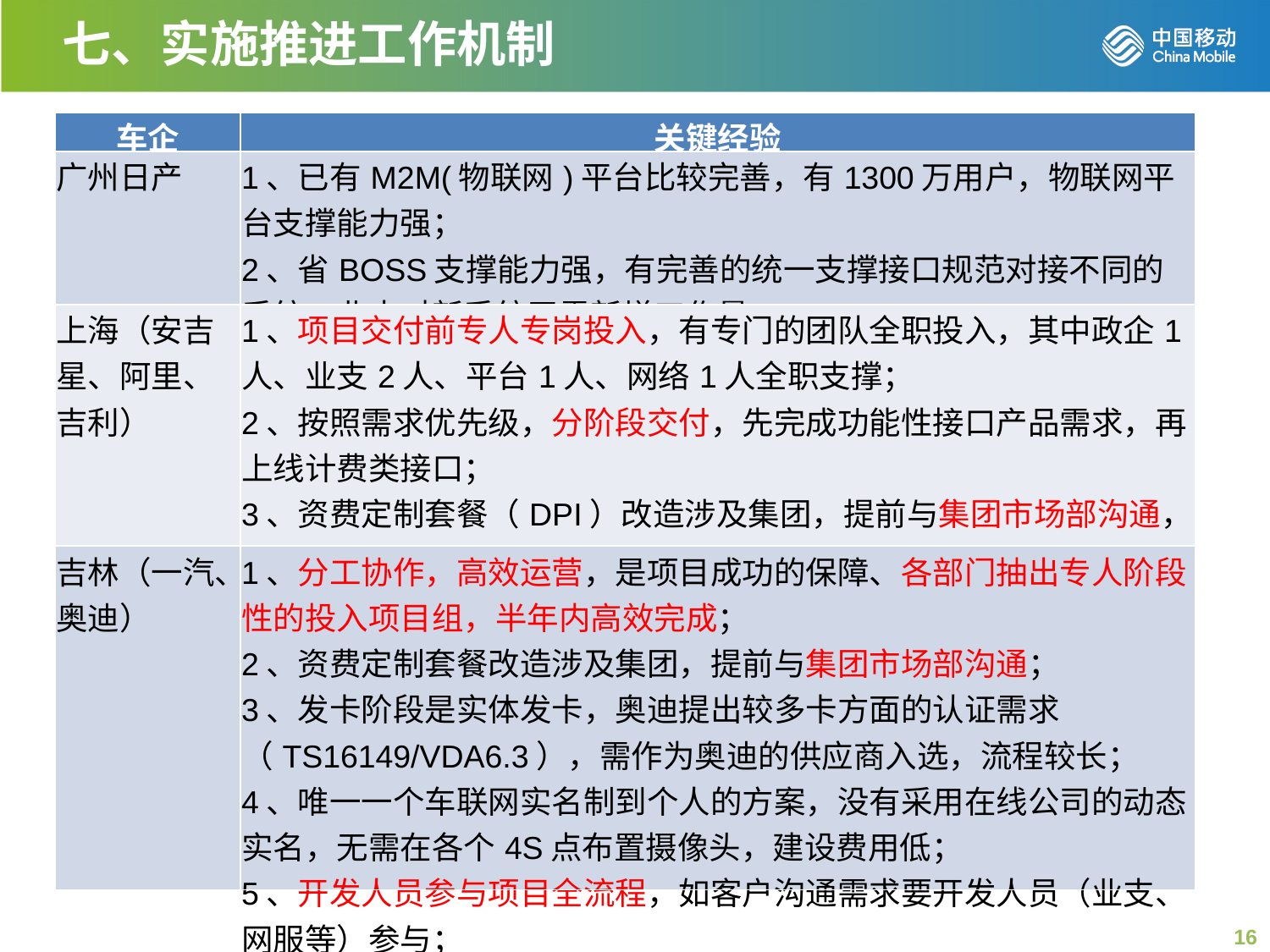

七、实施推进工作机制
| 车企 | 关键经验 |
| --- | --- |
| 广州日产 | 1、已有M2M(物联网)平台比较完善，有1300万用户，物联网平台支撑能力强； 2、省BOSS支撑能力强，有完善的统一支撑接口规范对接不同的系统，业支对新系统无需新增工作量； |
| 上海（安吉星、阿里、吉利） | 1、项目交付前专人专岗投入，有专门的团队全职投入，其中政企1人、业支2人、平台1人、网络1人全职支撑； 2、按照需求优先级，分阶段交付，先完成功能性接口产品需求，再上线计费类接口； 3、资费定制套餐（DPI）改造涉及集团，提前与集团市场部沟通，集团开发周期需要6个月； |
| 吉林（一汽、奥迪） | 1、分工协作，高效运营，是项目成功的保障、各部门抽出专人阶段性的投入项目组，半年内高效完成； 2、资费定制套餐改造涉及集团，提前与集团市场部沟通； 3、发卡阶段是实体发卡，奥迪提出较多卡方面的认证需求（TS16149/VDA6.3），需作为奥迪的供应商入选，流程较长； 4、唯一一个车联网实名制到个人的方案，没有采用在线公司的动态实名，无需在各个4S点布置摄像头，建设费用低； 5、开发人员参与项目全流程，如客户沟通需求要开发人员（业支、网服等）参与； |